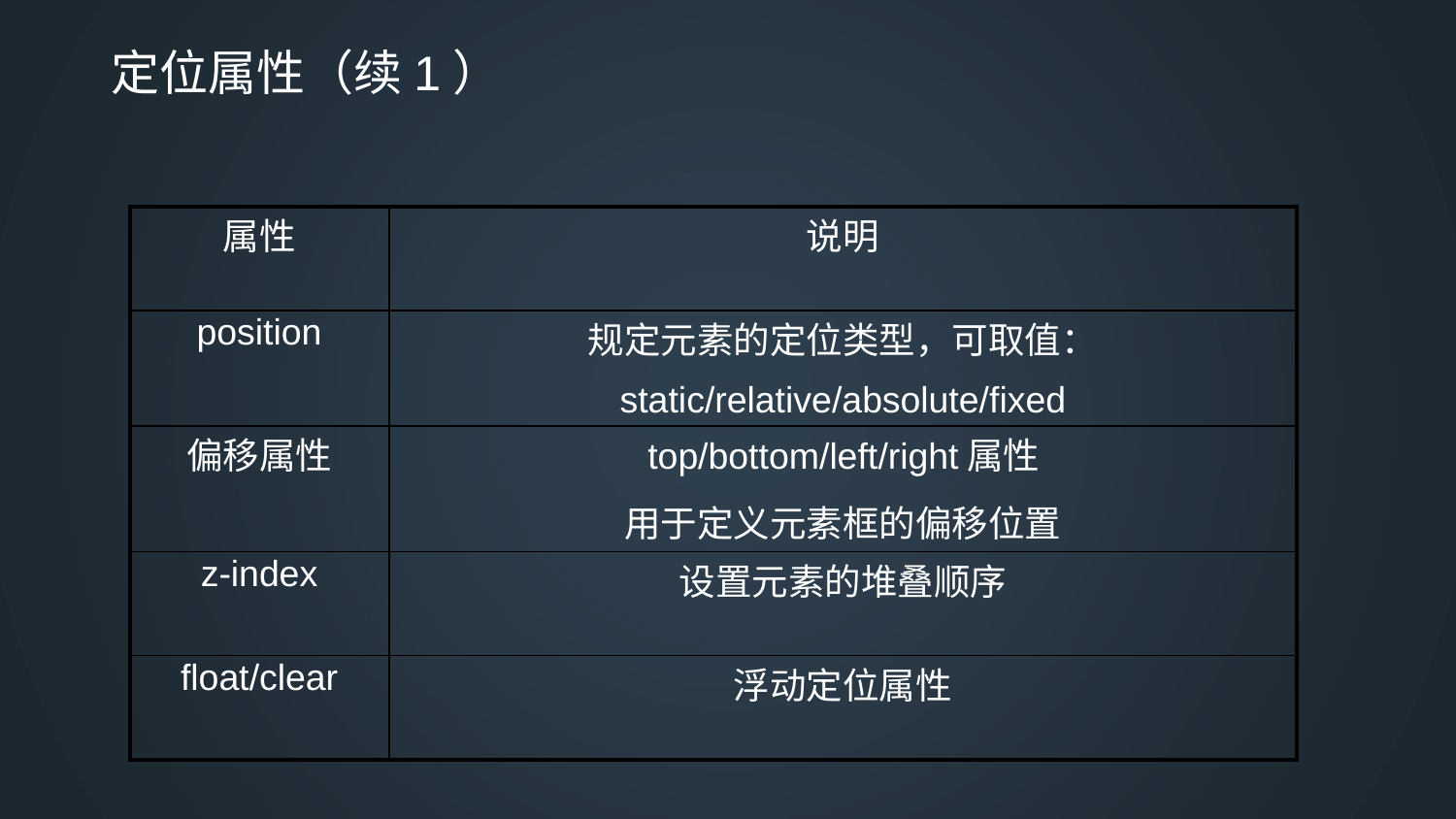

# 定位属性（续1）
| 属性 | 说明 |
| --- | --- |
| position | 规定元素的定位类型，可取值： static/relative/absolute/fixed |
| 偏移属性 | top/bottom/left/right属性 用于定义元素框的偏移位置 |
| z-index | 设置元素的堆叠顺序 |
| float/clear | 浮动定位属性 |